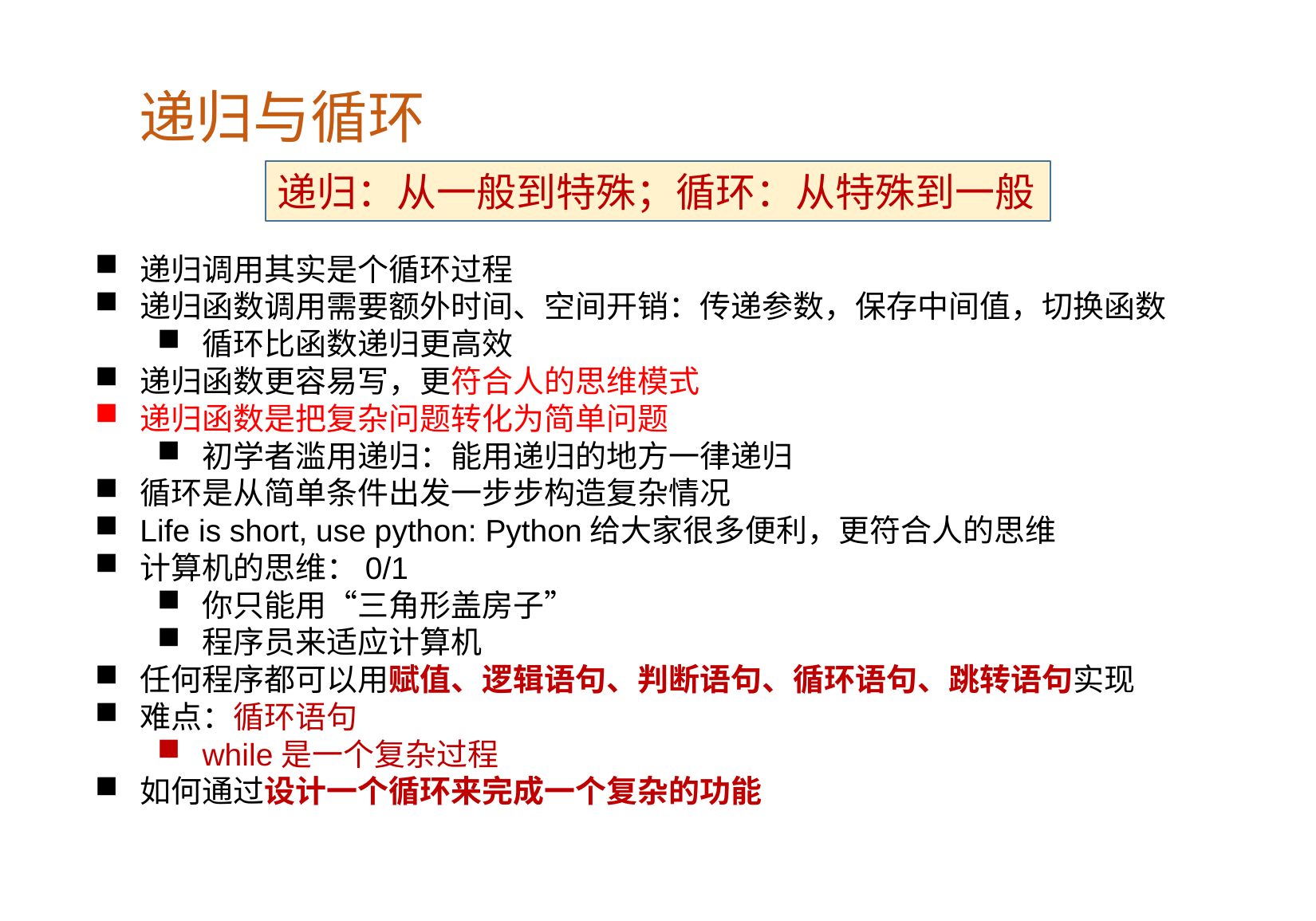

递归与循环
递归：从一般到特殊；循环：从特殊到一般
递归调用其实是个循环过程
递归函数调用需要额外时间、空间开销：传递参数，保存中间值，切换函数
循环比函数递归更高效
递归函数更容易写，更符合人的思维模式
递归函数是把复杂问题转化为简单问题
初学者滥用递归：能用递归的地方一律递归
循环是从简单条件出发一步步构造复杂情况
Life is short, use python: Python给大家很多便利，更符合人的思维
计算机的思维：0/1
你只能用“三角形盖房子”
程序员来适应计算机
任何程序都可以用赋值、逻辑语句、判断语句、循环语句、跳转语句实现
难点：循环语句
while是一个复杂过程
如何通过设计一个循环来完成一个复杂的功能